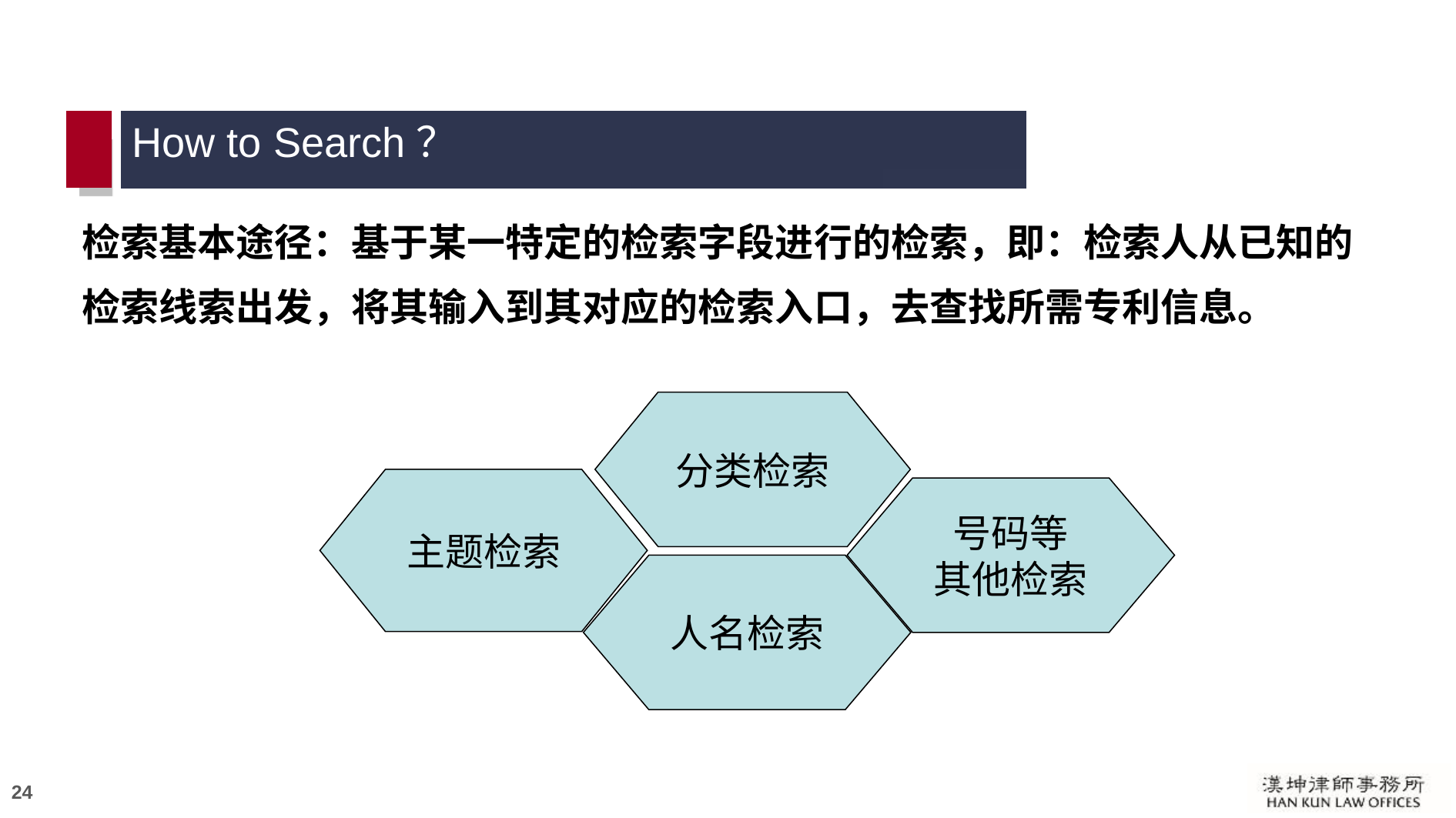

How to Search？
检索基本途径：基于某一特定的检索字段进行的检索，即：检索人从已知的检索线索出发，将其输入到其对应的检索入口，去查找所需专利信息。
分类检索
主题检索
号码等
其他检索
人名检索